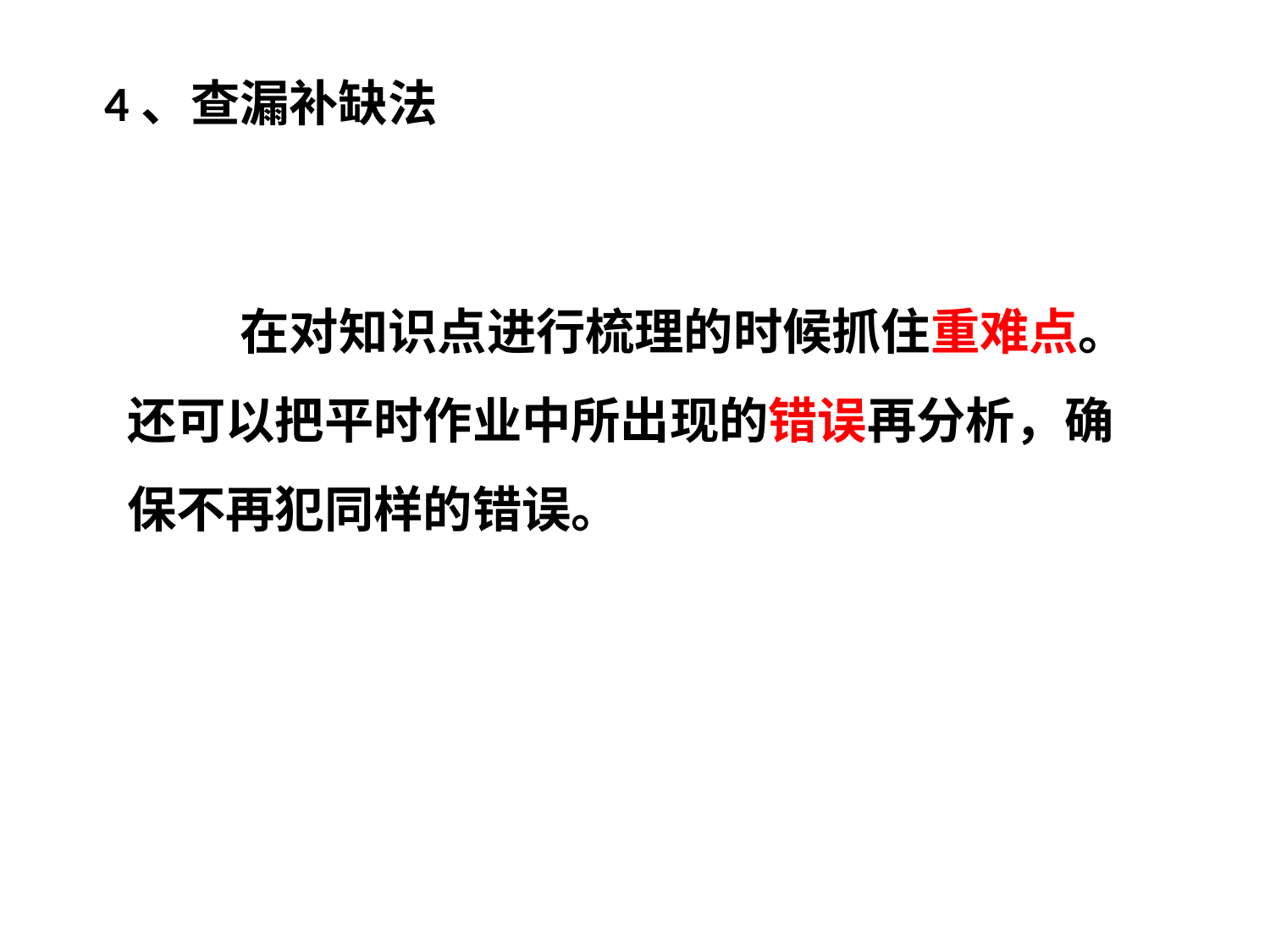

4、查漏补缺法
         在对知识点进行梳理的时候抓住重难点。还可以把平时作业中所出现的错误再分析，确保不再犯同样的错误。